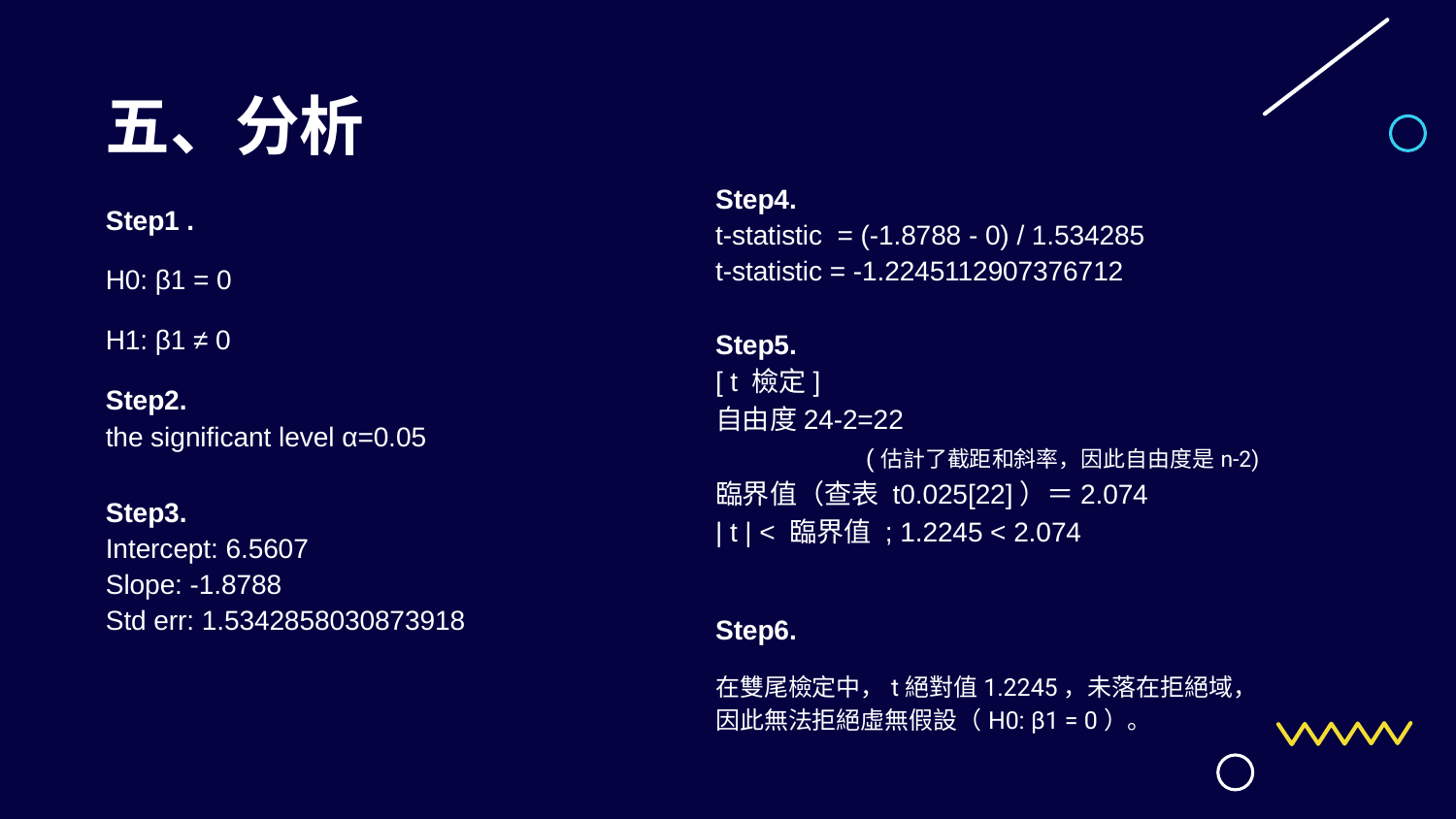

# 五、分析
Step4.
t-statistic  = (-1.8788 - 0) / 1.534285
t-statistic = -1.2245112907376712

Step5.
[ t 檢定]
自由度24-2=22                                                                    (估計了截距和斜率，因此自由度是n-2)
臨界值（查表 t0.025[22]）＝2.074
| t | < 臨界值 ; 1.2245 < 2.074
Step6.
在雙尾檢定中，t絕對值1.2245，未落在拒絕域，因此無法拒絕虛無假設（H0: β1 = 0）。
Step1 .
H0: β1 = 0
H1: β1 ≠ 0
Step2.
the significant level α=0.05

Step3.
Intercept: 6.5607
Slope: -1.8788
Std err: 1.5342858030873918